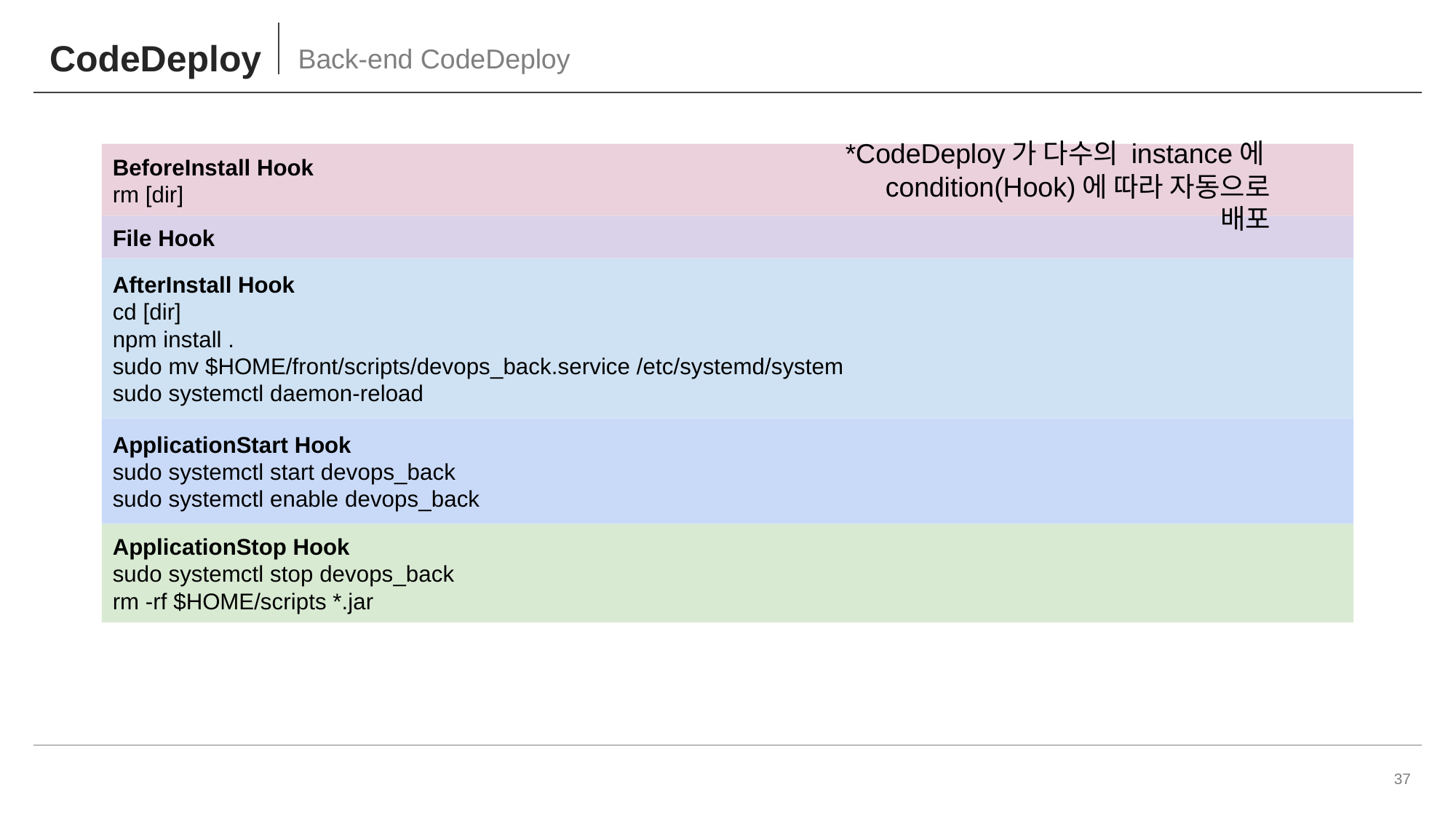

# CodeDeploy
Back-end CodeDeploy
BeforeInstall Hook
rm [dir]
*CodeDeploy가 다수의 instance에
condition(Hook)에 따라 자동으로 배포
File Hook
AfterInstall Hook
cd [dir]
npm install .
sudo mv $HOME/front/scripts/devops_back.service /etc/systemd/system
sudo systemctl daemon-reload
ApplicationStart Hook
sudo systemctl start devops_back
sudo systemctl enable devops_back
ApplicationStop Hook
sudo systemctl stop devops_back
rm -rf $HOME/scripts *.jar